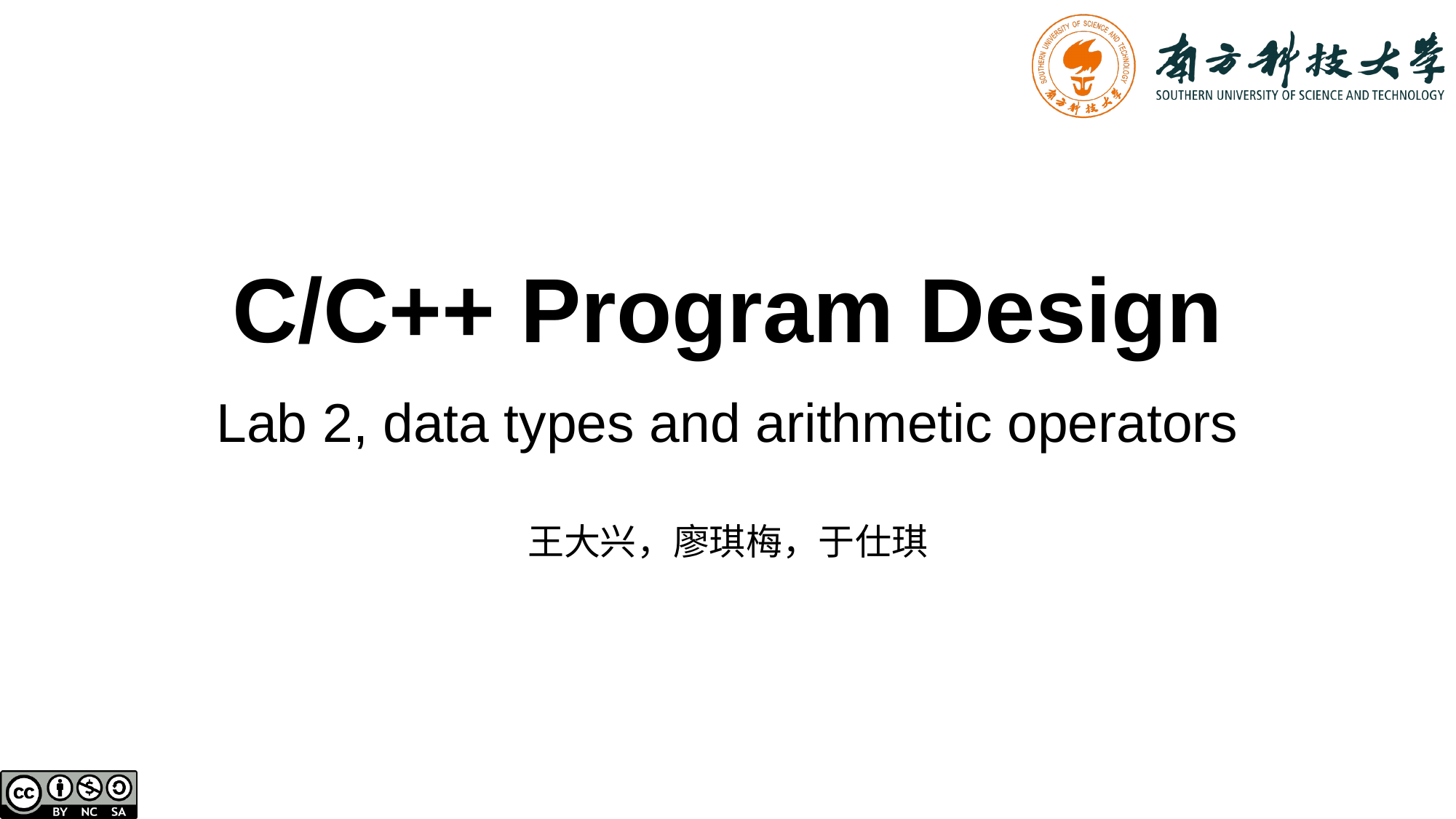

# C/C++ Program Design
Lab 2, data types and arithmetic operators

王大兴，廖琪梅，于仕琪